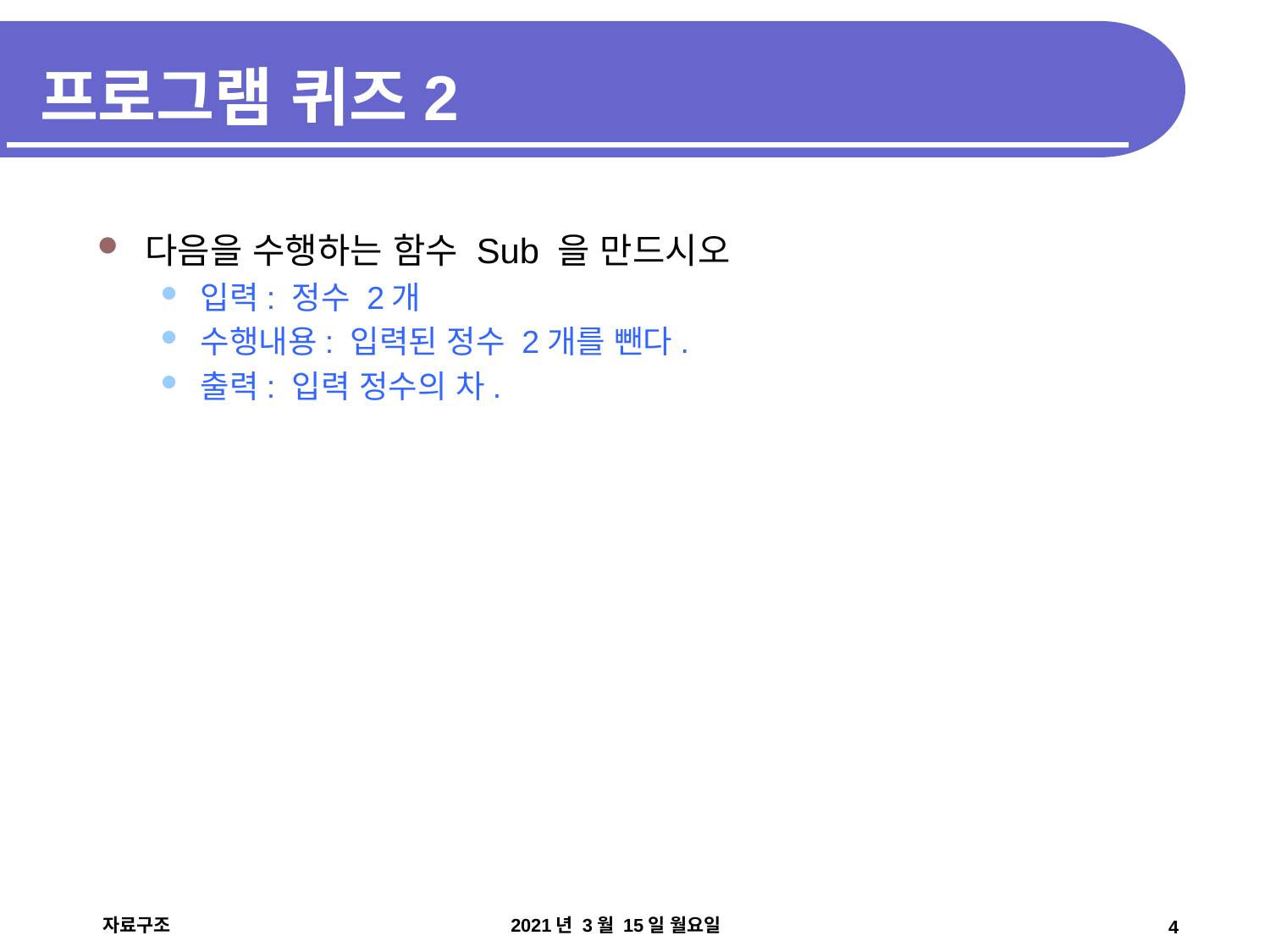

# 프로그램 퀴즈2
다음을 수행하는 함수 Sub 을 만드시오
입력: 정수 2개
수행내용: 입력된 정수 2개를 뺀다.
출력: 입력 정수의 차.
4